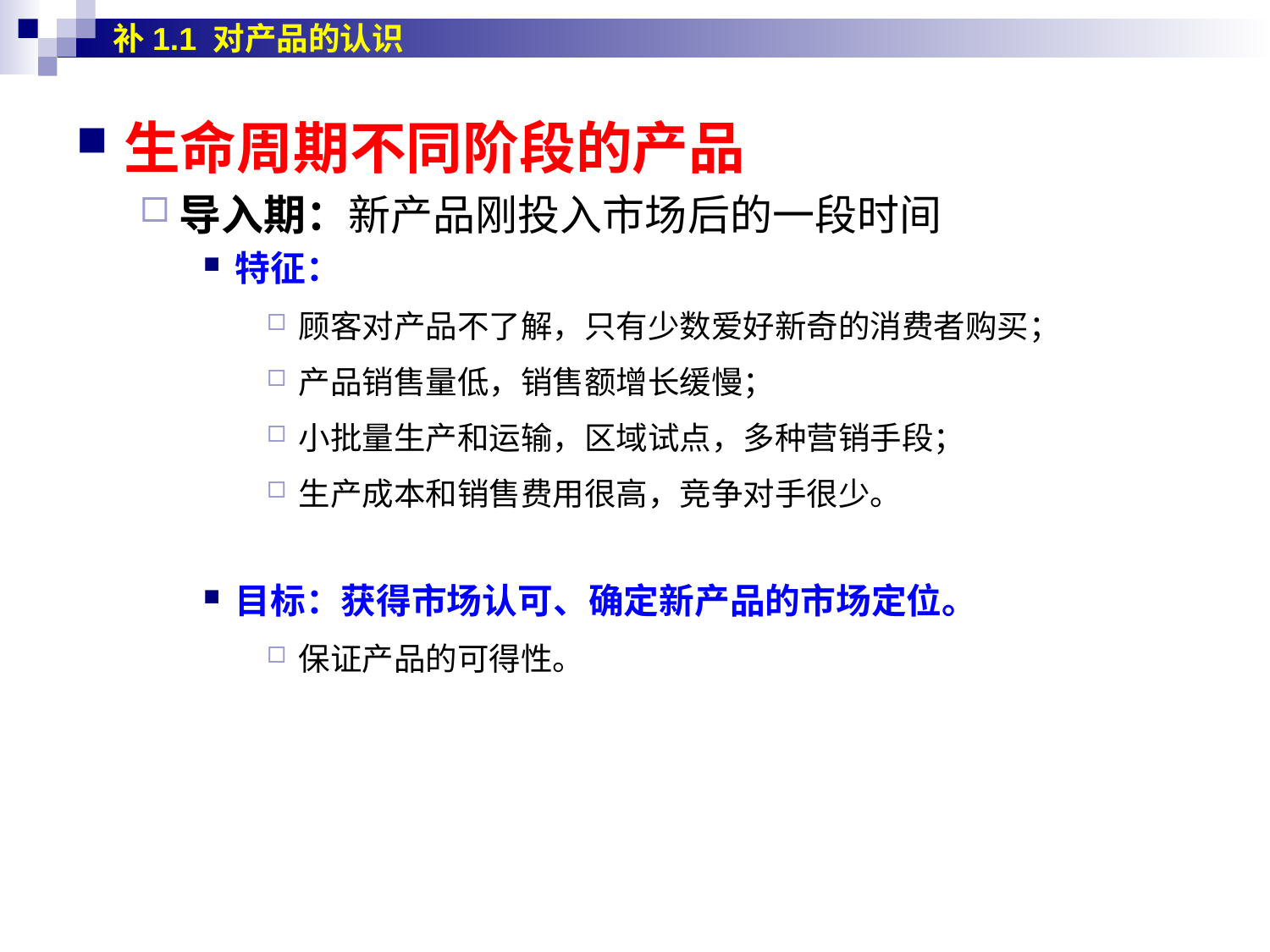

补1.1 对产品的认识
生命周期不同阶段的产品
导入期：新产品刚投入市场后的一段时间
特征：
顾客对产品不了解，只有少数爱好新奇的消费者购买；
产品销售量低，销售额增长缓慢；
小批量生产和运输，区域试点，多种营销手段；
生产成本和销售费用很高，竞争对手很少。

目标：获得市场认可、确定新产品的市场定位。
保证产品的可得性。